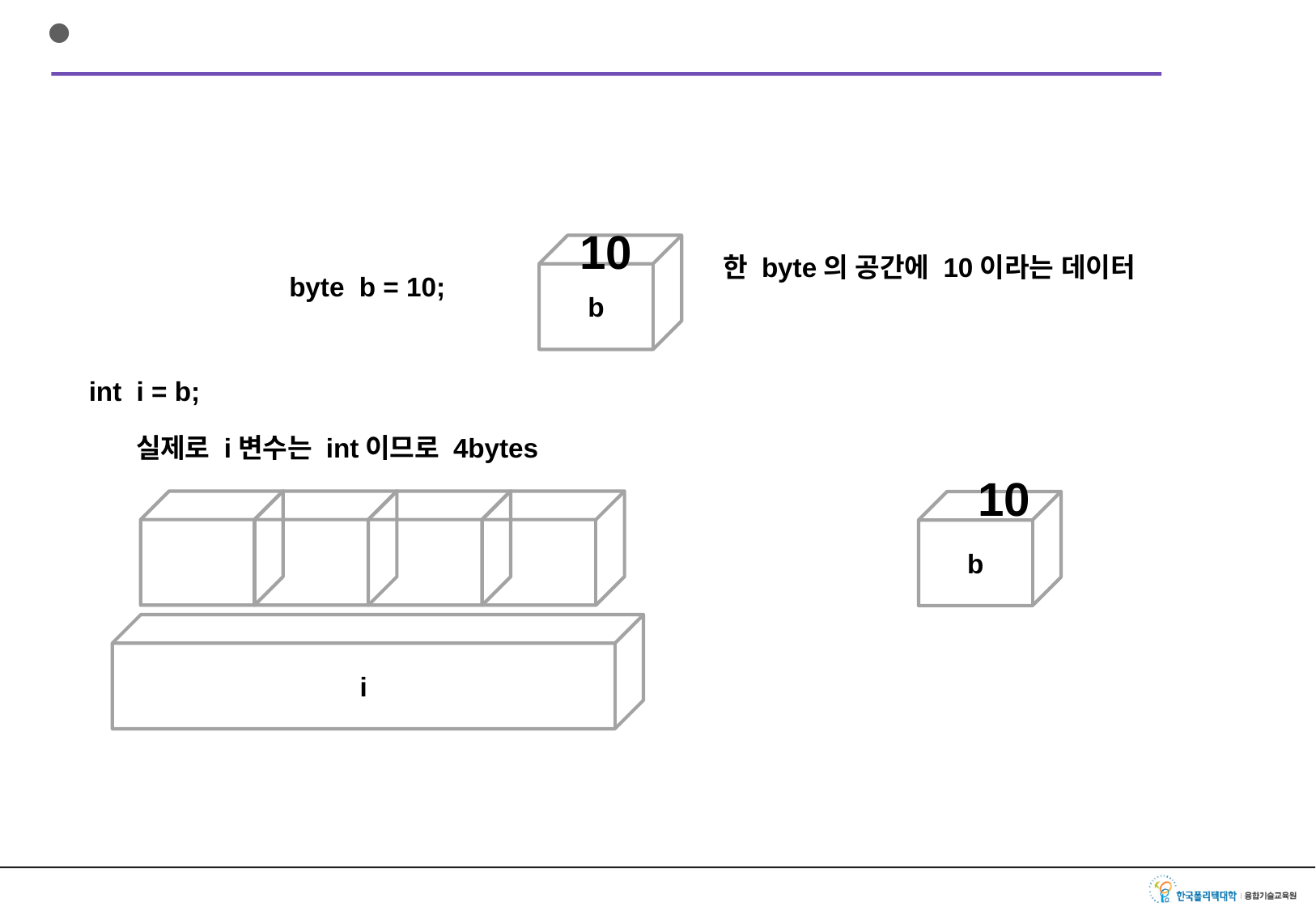

10
b
한 byte의 공간에 10이라는 데이터
byte  b = 10;
int  i = b;
실제로 i변수는 int이므로 4bytes
10

b
i